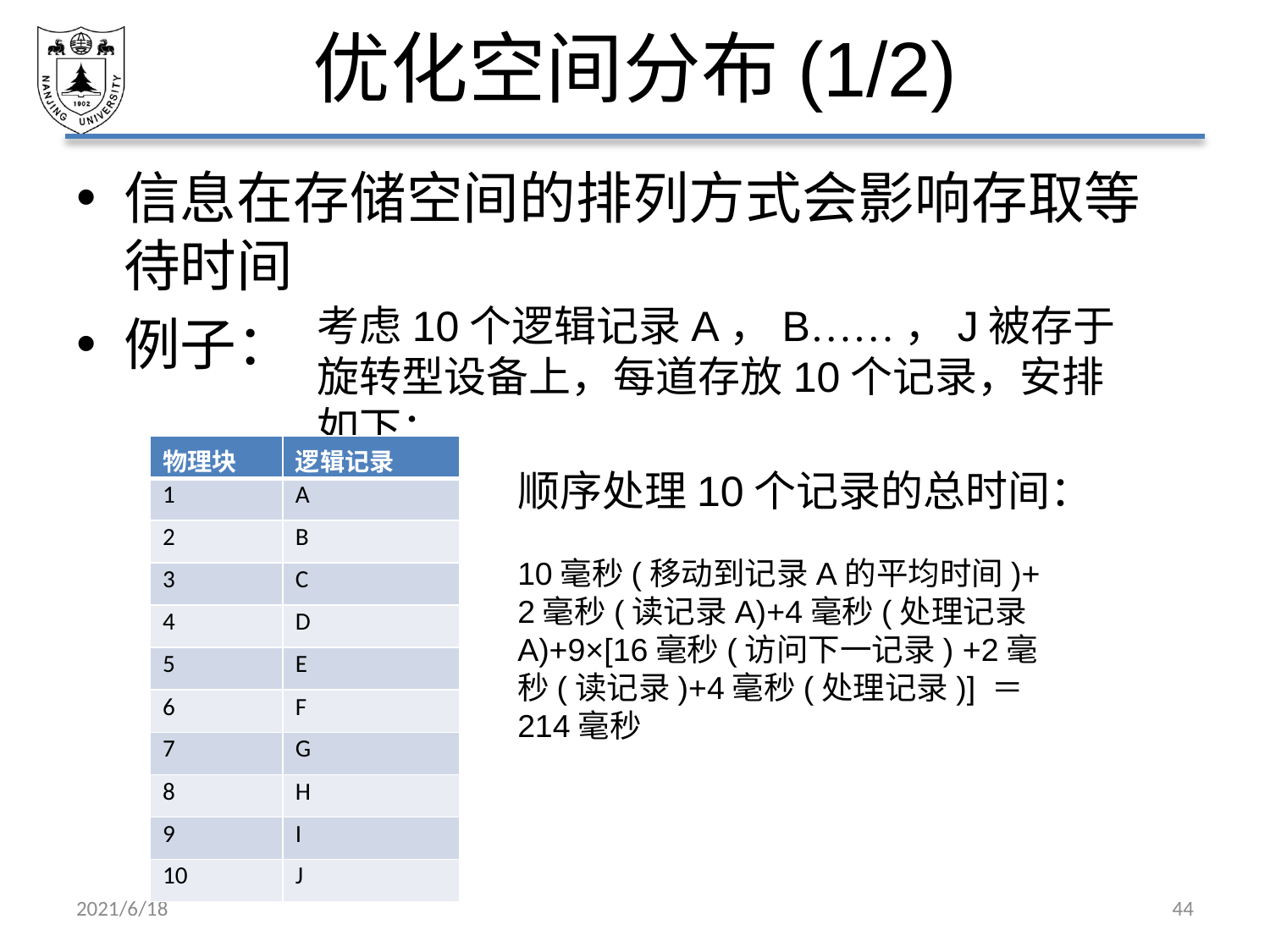

# 优化空间分布(1/2)
信息在存储空间的排列方式会影响存取等待时间
例子：
考虑10个逻辑记录A，B……，J被存于旋转型设备上，每道存放10个记录，安排如下：

| 物理块 | 逻辑记录 |
| --- | --- |
| 1 | A |
| 2 | B |
| 3 | C |
| 4 | D |
| 5 | E |
| 6 | F |
| 7 | G |
| 8 | H |
| 9 | I |
| 10 | J |
顺序处理10个记录的总时间：

10毫秒(移动到记录A的平均时间)+ 2毫秒(读记录A)+4毫秒(处理记录A)+9×[16毫秒(访问下一记录) +2毫秒(读记录)+4毫秒(处理记录)] ＝214毫秒

2021/6/18
44